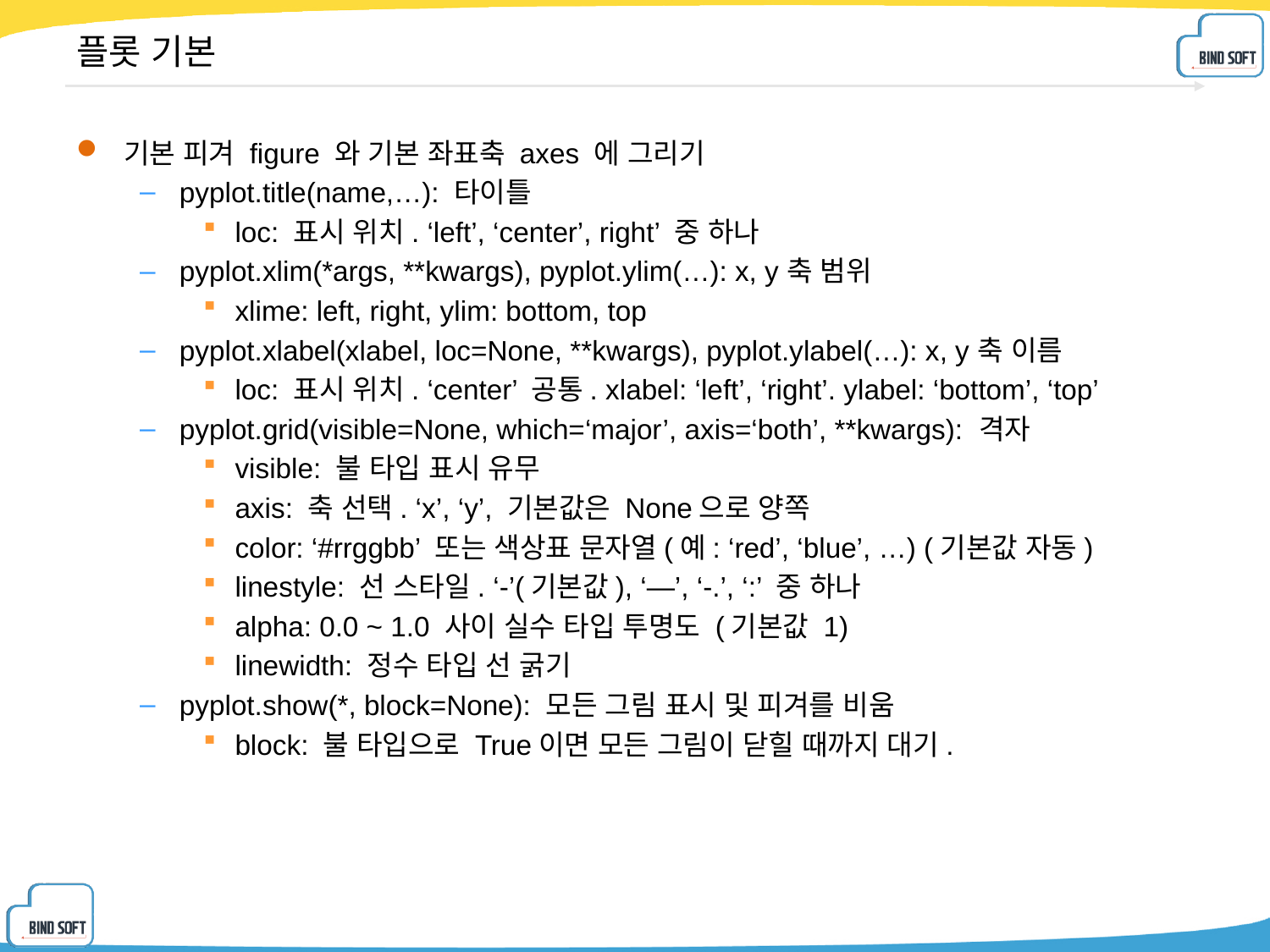

# 플롯 기본
기본 피겨 figure 와 기본 좌표축 axes 에 그리기
pyplot.title(name,…): 타이틀
loc: 표시 위치. ‘left’, ‘center’, right’ 중 하나
pyplot.xlim(*args, **kwargs), pyplot.ylim(…): x, y축 범위
xlime: left, right, ylim: bottom, top
pyplot.xlabel(xlabel, loc=None, **kwargs), pyplot.ylabel(…): x, y축 이름
loc: 표시 위치. ‘center’ 공통. xlabel: ‘left’, ‘right’. ylabel: ‘bottom’, ‘top’
pyplot.grid(visible=None, which=‘major’, axis=‘both’, **kwargs): 격자
visible: 불 타입 표시 유무
axis: 축 선택. ‘x’, ‘y’, 기본값은 None으로 양쪽
color: ‘#rrggbb’ 또는 색상표 문자열(예: ‘red’, ‘blue’, …) (기본값 자동)
linestyle: 선 스타일. ‘-’(기본값), ‘—’, ‘-.’, ‘:’ 중 하나
alpha: 0.0 ~ 1.0 사이 실수 타입 투명도 (기본값 1)
linewidth: 정수 타입 선 굵기
pyplot.show(*, block=None): 모든 그림 표시 및 피겨를 비움
block: 불 타입으로 True이면 모든 그림이 닫힐 때까지 대기.